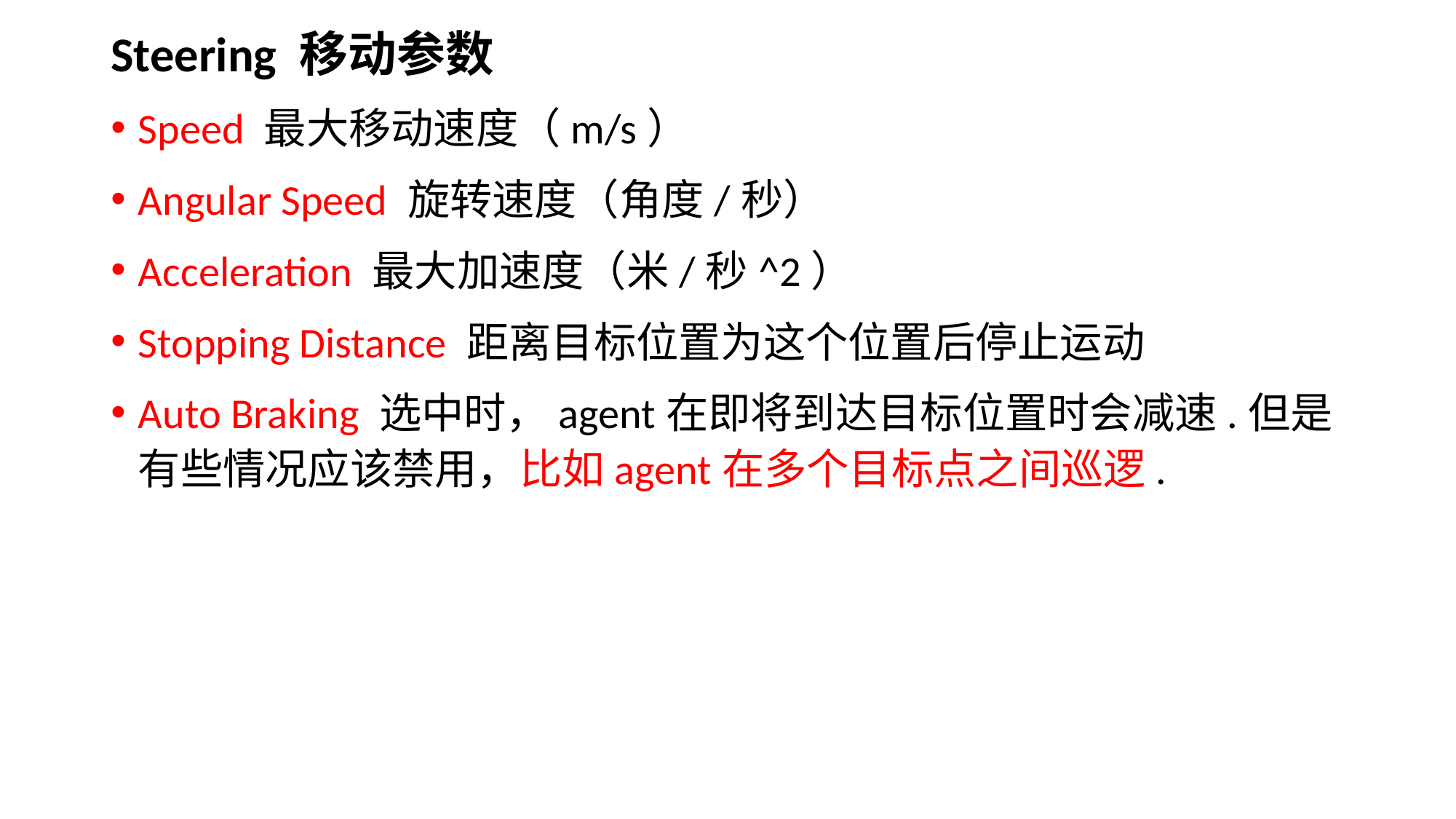

Steering 移动参数
Speed 最大移动速度（m/s）
Angular Speed 旋转速度（角度/秒）
Acceleration 最大加速度（米/秒^2）
Stopping Distance 距离目标位置为这个位置后停止运动
Auto Braking 选中时，agent在即将到达目标位置时会减速.但是有些情况应该禁用，比如agent在多个目标点之间巡逻.